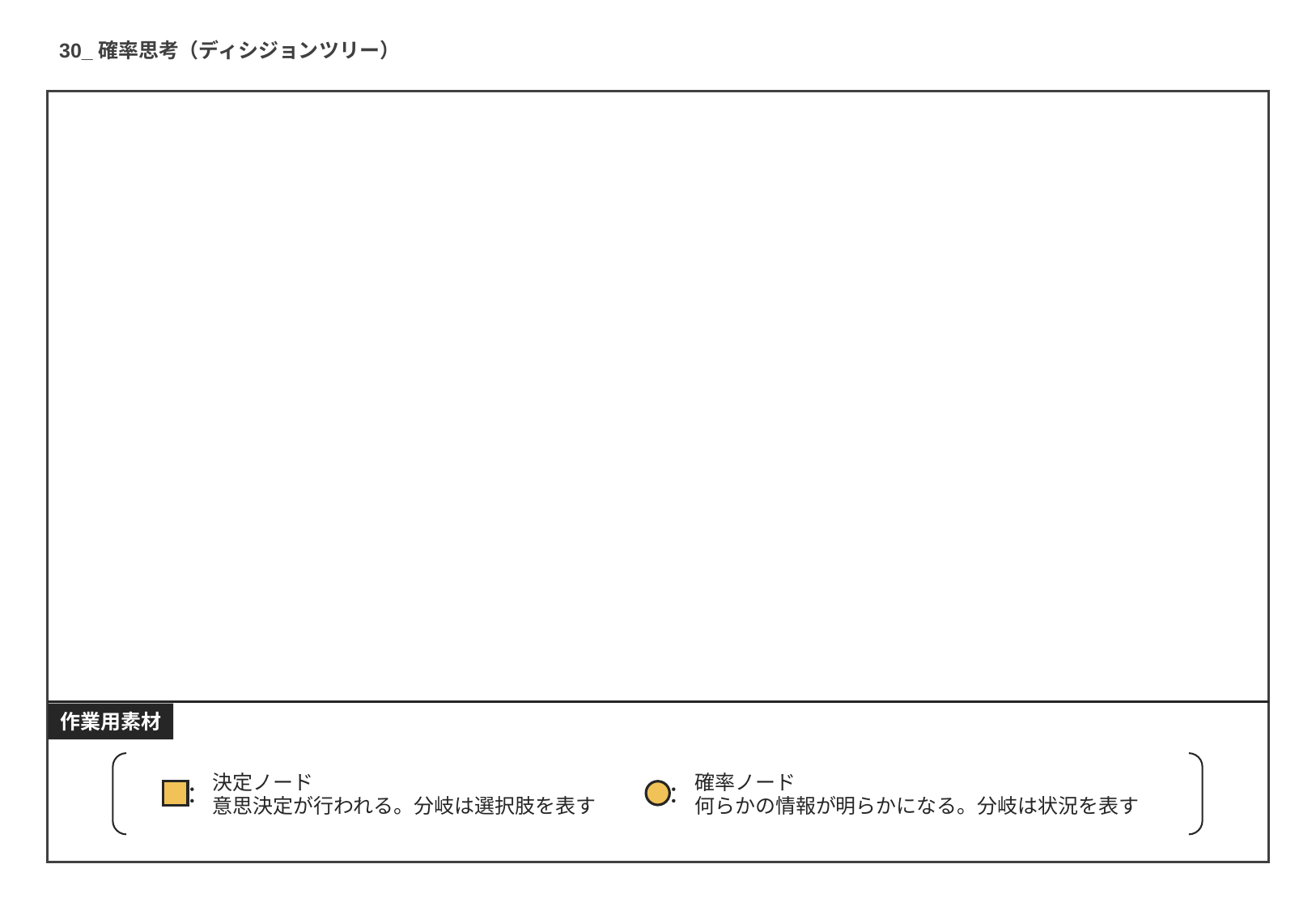

30_確率思考（ディシジョンツリー）

作業用素材

決定ノード
意思決定が行われる。分岐は選択肢を表す
確率ノード
何らかの情報が明らかになる。分岐は状況を表す
：
：